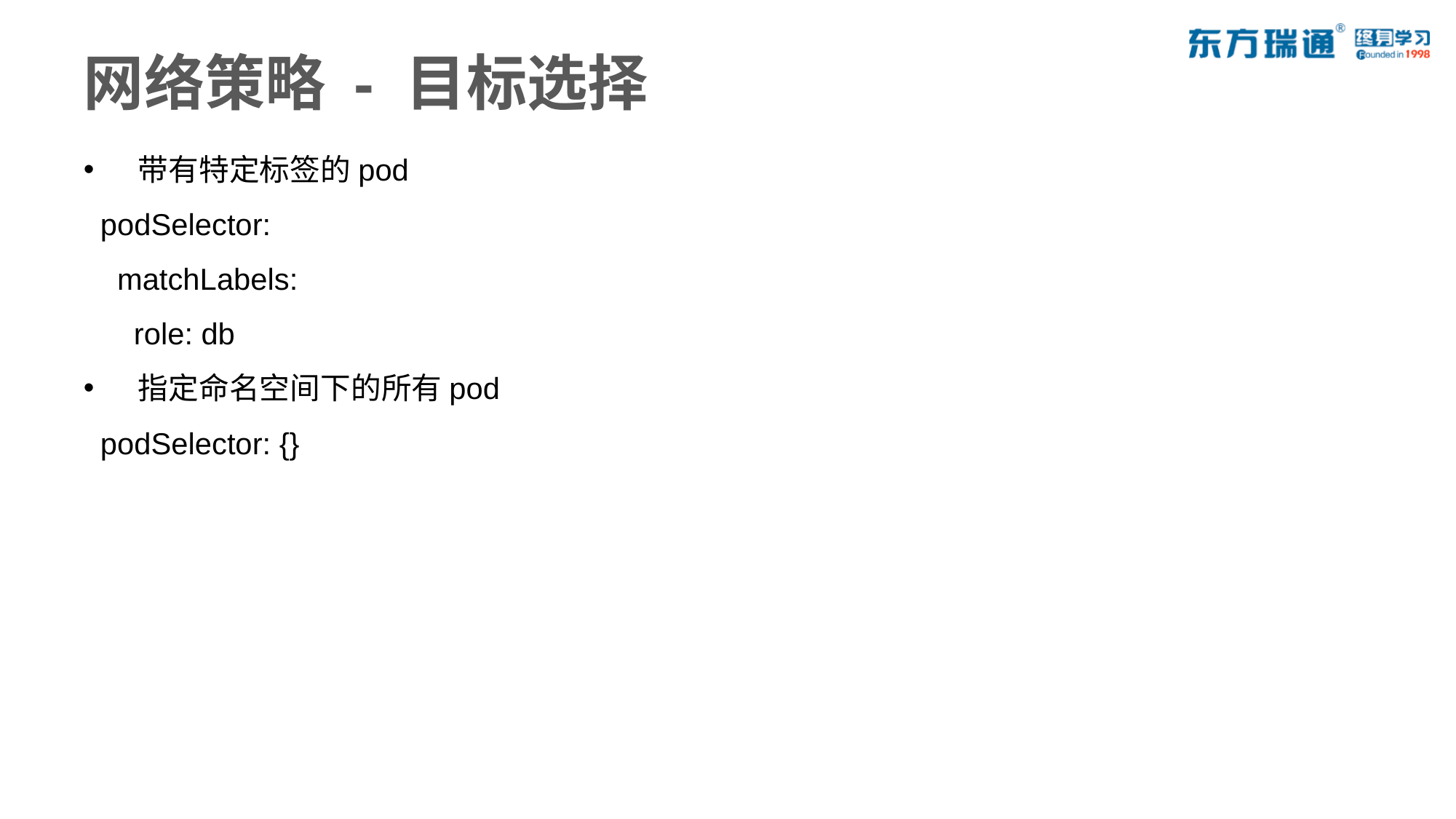

# 网络策略 - 目标选择
带有特定标签的pod
  podSelector:
    matchLabels:
      role: db
指定命名空间下的所有pod
  podSelector: {}